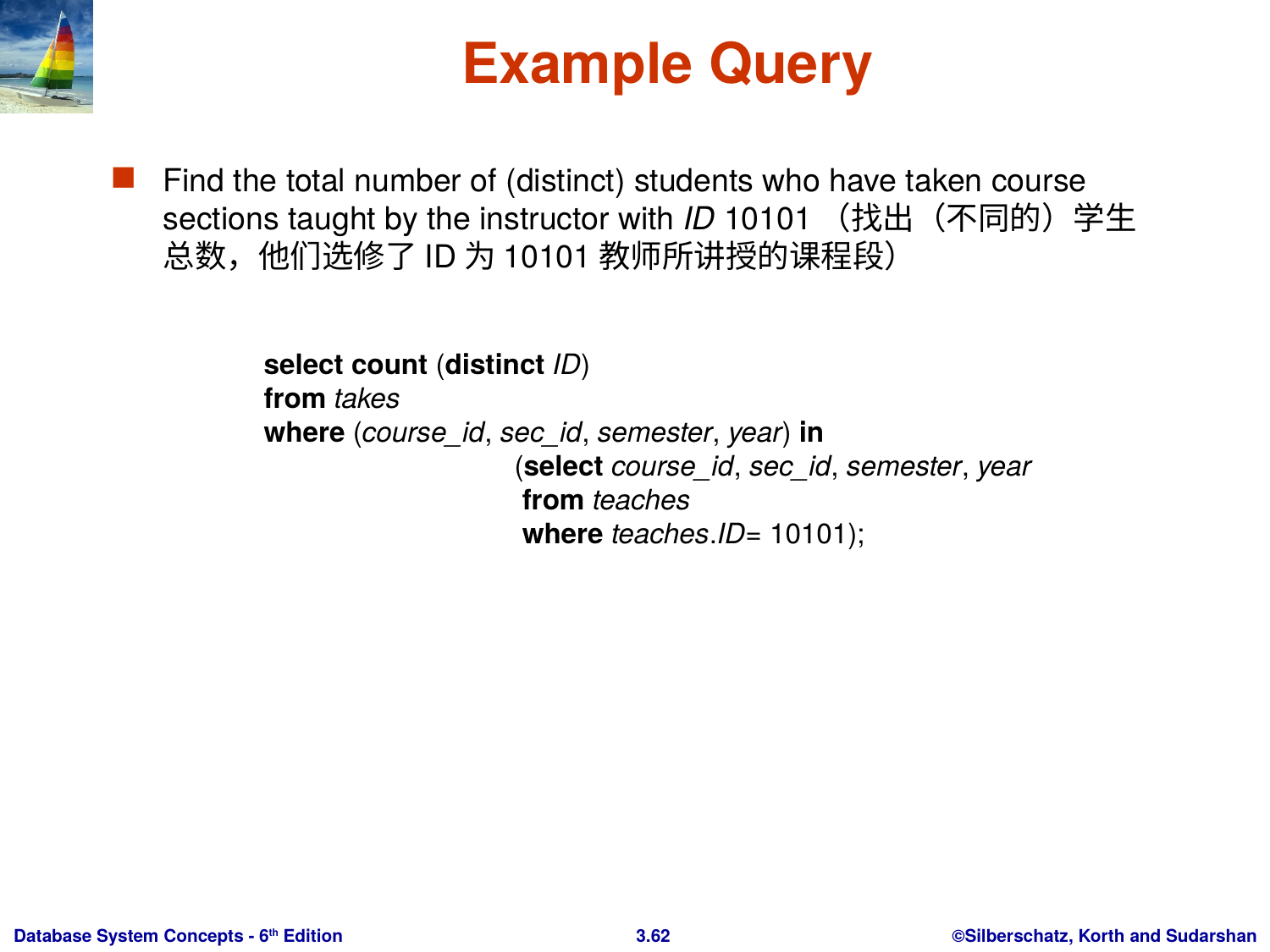

# Example Query
Find the total number of (distinct) students who have taken course sections taught by the instructor with ID 10101（找出（不同的）学生总数，他们选修了ID为10101教师所讲授的课程段）

select count (distinct ID)
from takes
where (course_id, sec_id, semester, year) in
                                (select course_id, sec_id, semester, year
                                 from teaches
                                 where teaches.ID= 10101);